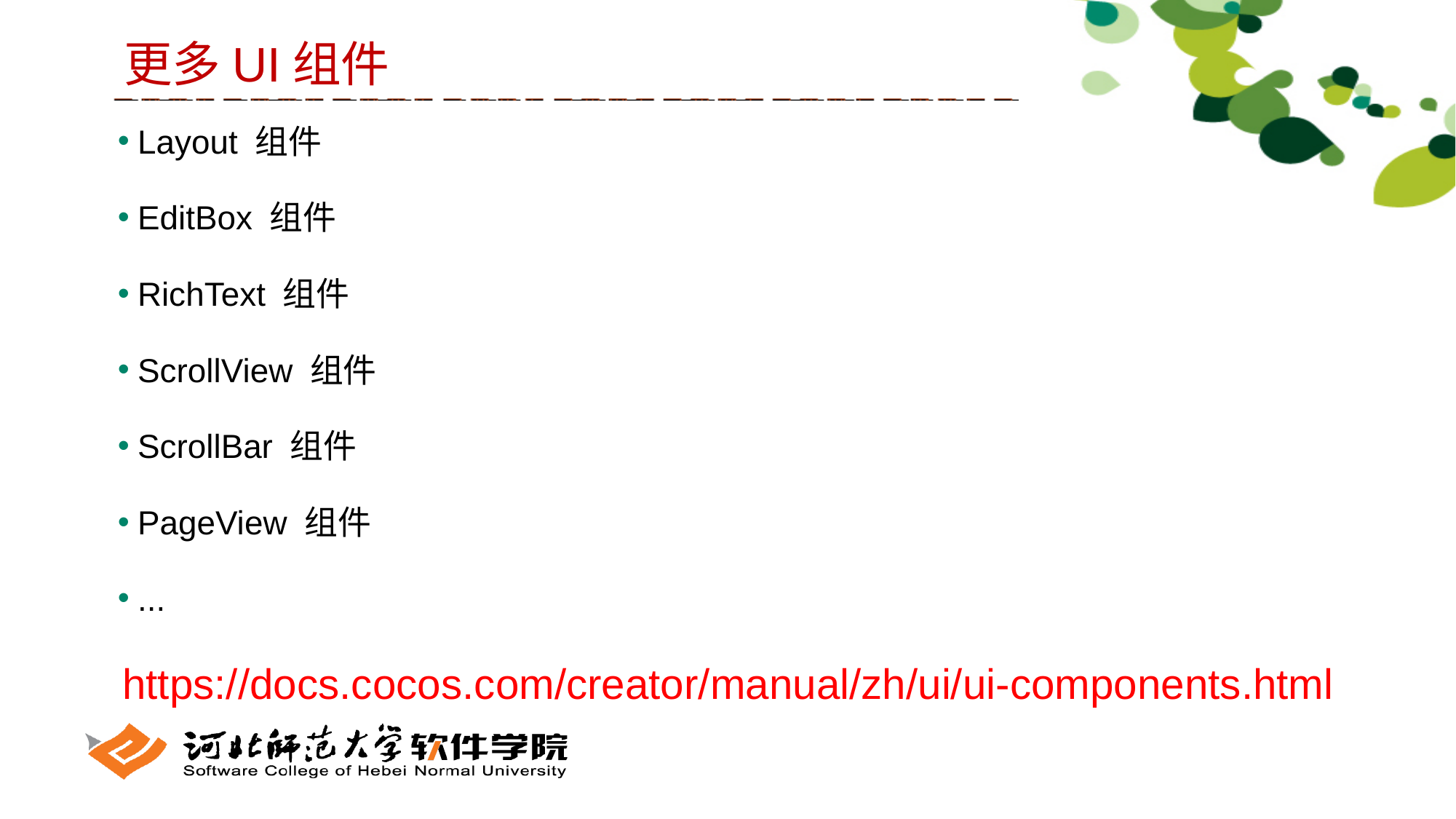

更多UI组件
Layout 组件
EditBox 组件
RichText 组件
ScrollView 组件
ScrollBar 组件
PageView 组件
...

https://docs.cocos.com/creator/manual/zh/ui/ui-components.html